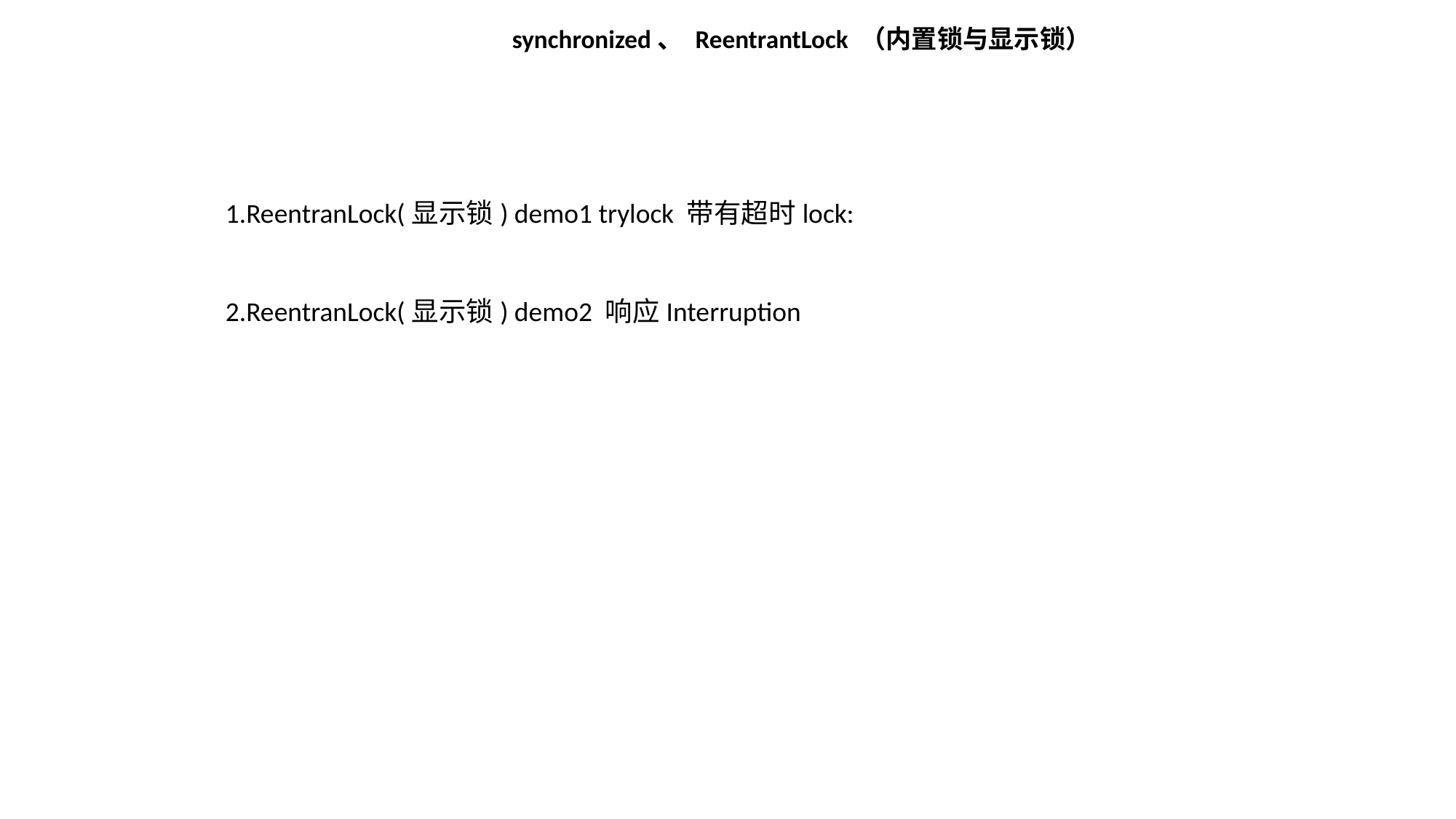

synchronized、 ReentrantLock （内置锁与显示锁）
1.ReentranLock(显示锁) demo1 trylock 带有超时lock:
2.ReentranLock(显示锁) demo2 响应Interruption